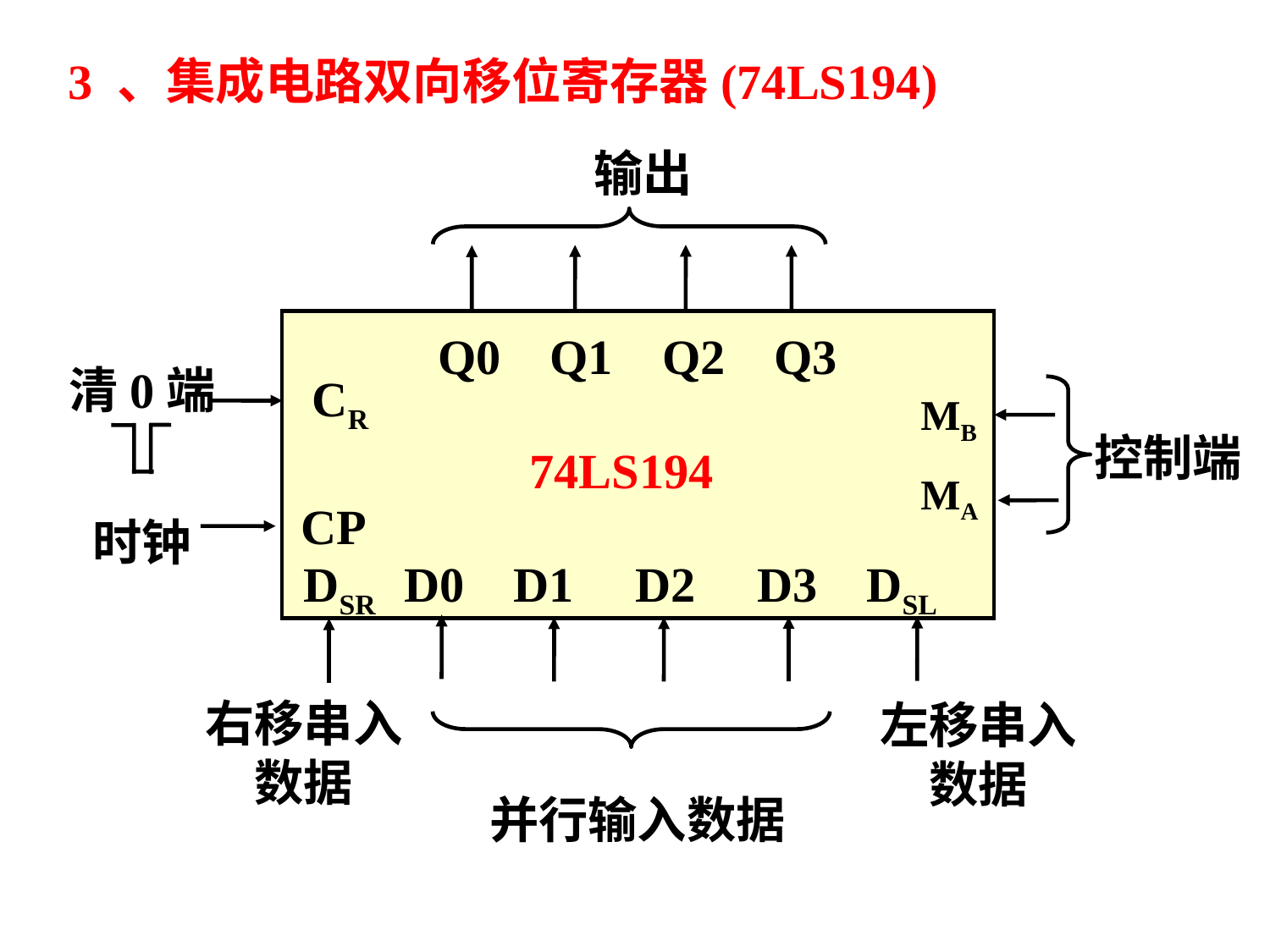

3 、集成电路双向移位寄存器(74LS194)

输出

Q0    Q1    Q2    Q3
CR
MB
MA

74LS194
CP

DSR    D0    D1     D2     D3    DSL

清0端

控制端
时钟
右移串入数据
左移串入数据

并行输入数据